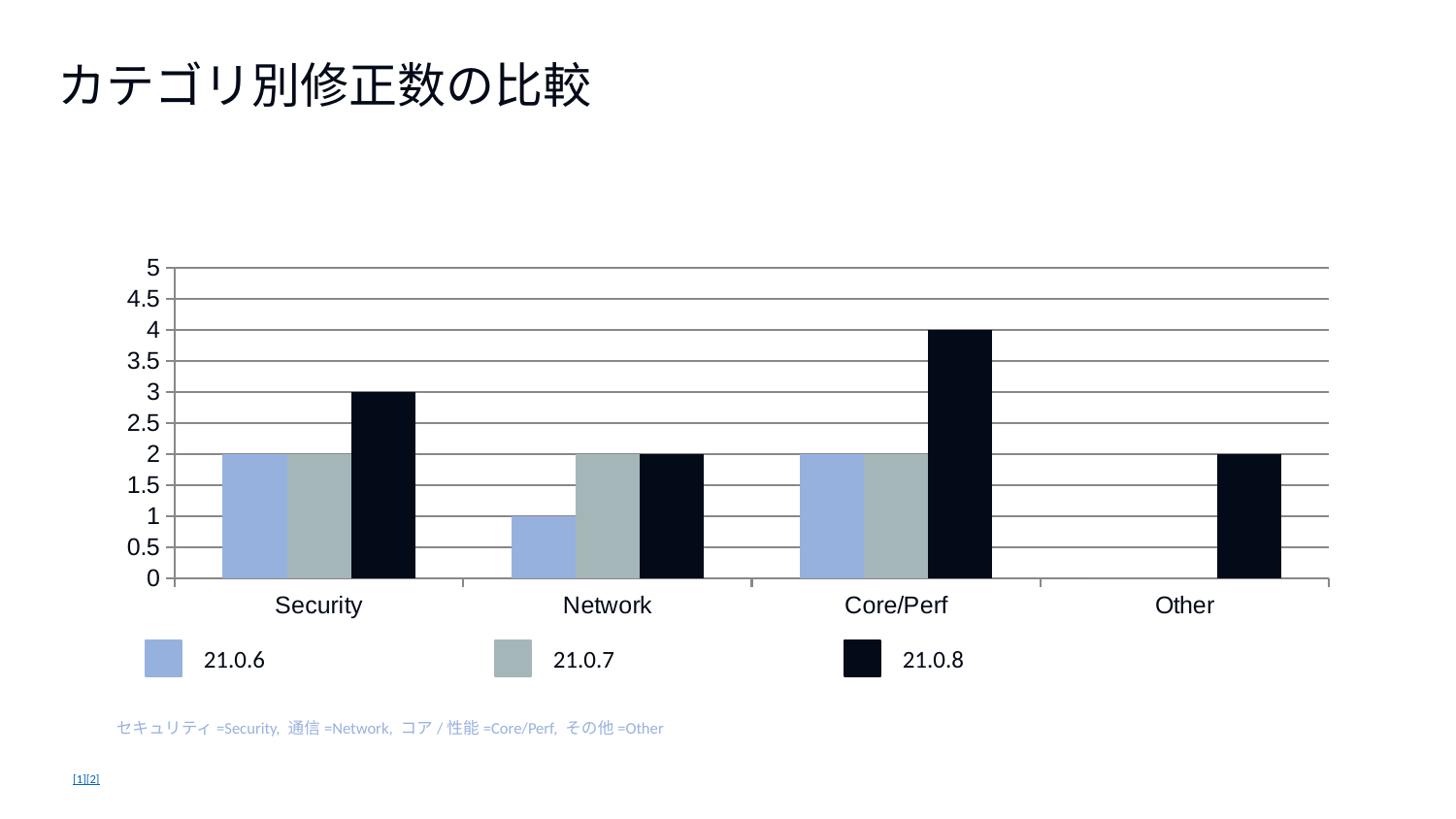

カテゴリ別修正数の比較

### Chart

| Category | 21.0.6 | 21.0.7 | 21.0.8 |
|---|---|---|---|
| Security | 2.0 | 2.0 | 3.0 |
| Network | 1.0 | 2.0 | 2.0 |
| Core/Perf | 2.0 | 2.0 | 4.0 |
| Other | 0.0 | 0.0 | 2.0 |
21.0.6

21.0.7

21.0.8
セキュリティ=Security, 通信=Network, コア/性能=Core/Perf, その他=Other
[1][2]